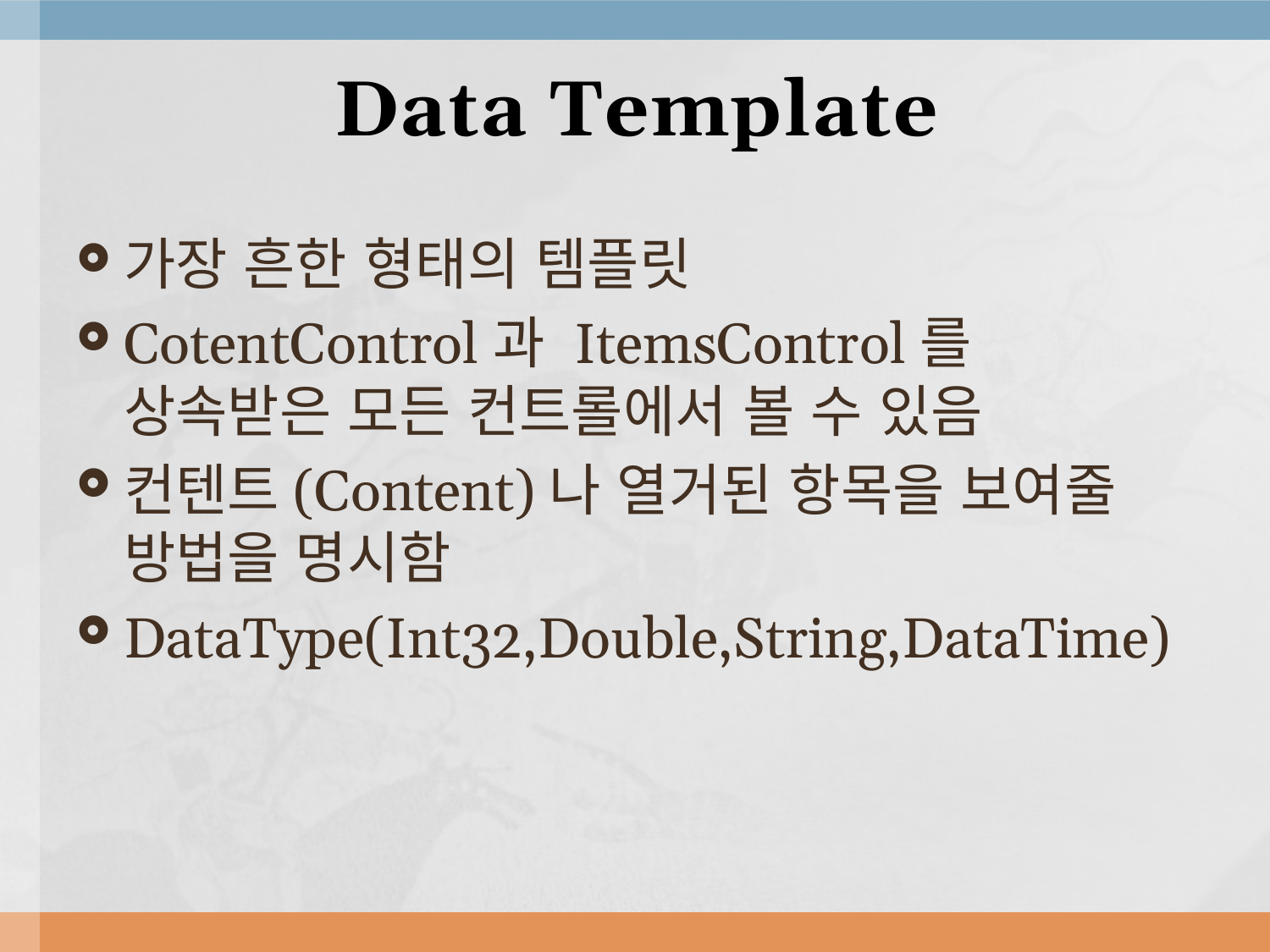

# Data Template
가장 흔한 형태의 템플릿
CotentControl과 ItemsControl를 상속받은 모든 컨트롤에서 볼 수 있음
컨텐트(Content)나 열거된 항목을 보여줄 방법을 명시함
DataType(Int32,Double,String,DataTime)